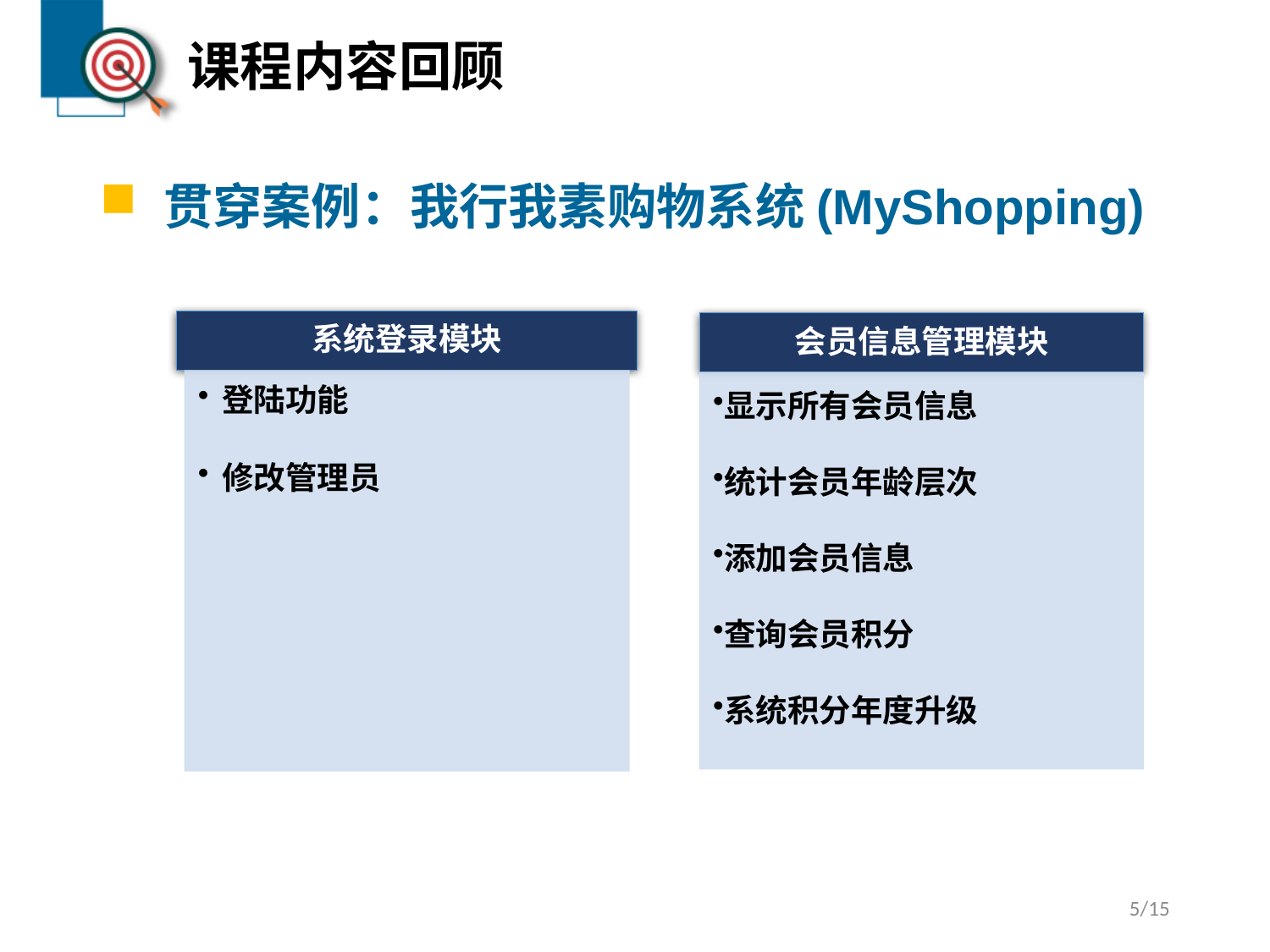

# 课程内容回顾
贯穿案例：我行我素购物系统(MyShopping)
系统登录模块
登陆功能

修改管理员
会员信息管理模块
显示所有会员信息

统计会员年龄层次

添加会员信息

查询会员积分

系统积分年度升级
5/15